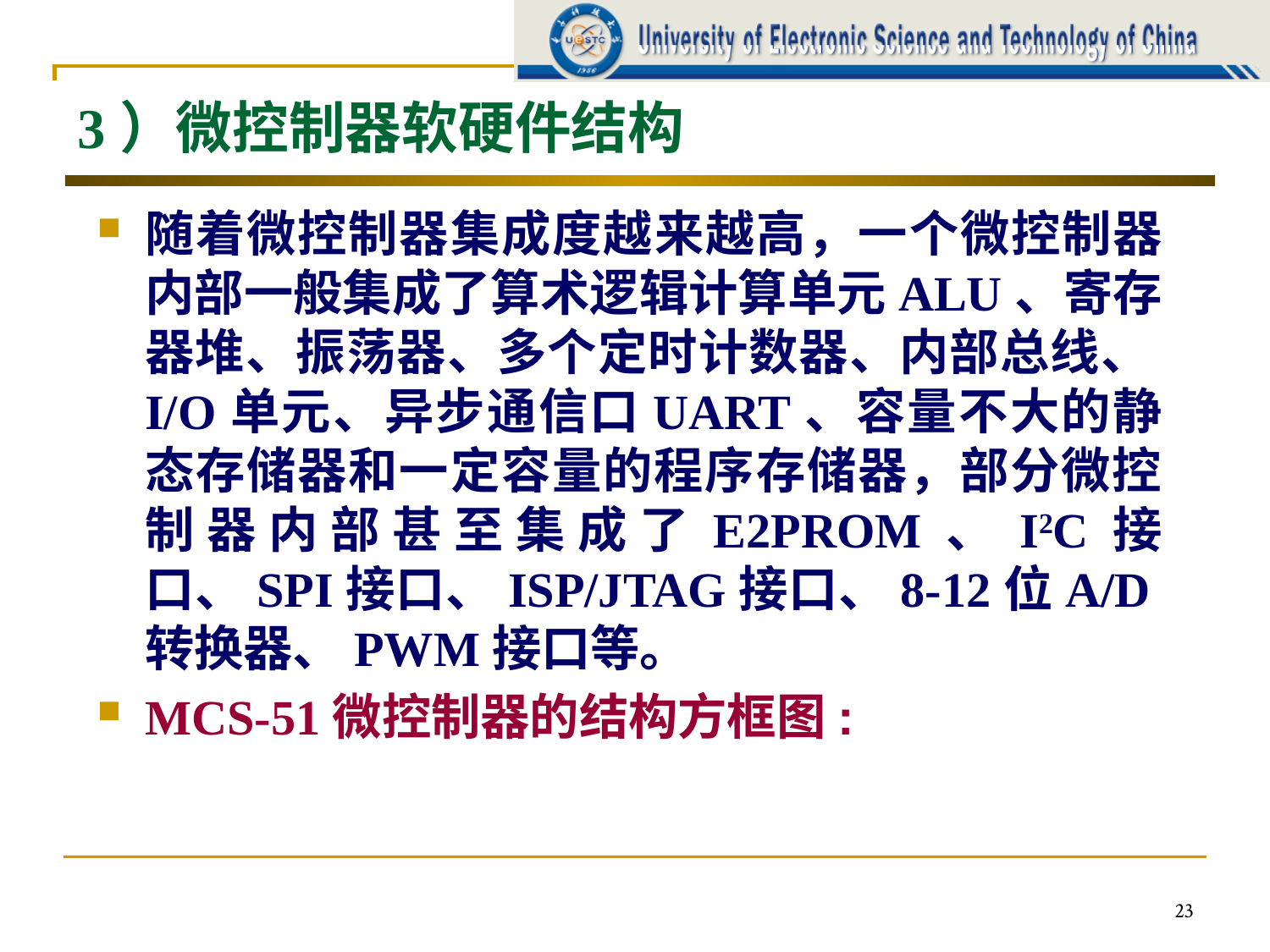

# 3）微控制器软硬件结构
随着微控制器集成度越来越高，一个微控制器内部一般集成了算术逻辑计算单元ALU、寄存器堆、振荡器、多个定时计数器、内部总线、I/O单元、异步通信口UART、容量不大的静态存储器和一定容量的程序存储器，部分微控制器内部甚至集成了E2PROM、I2C接口、SPI接口、ISP/JTAG接口、8-12位A/D转换器、PWM接口等。
MCS-51微控制器的结构方框图:
23